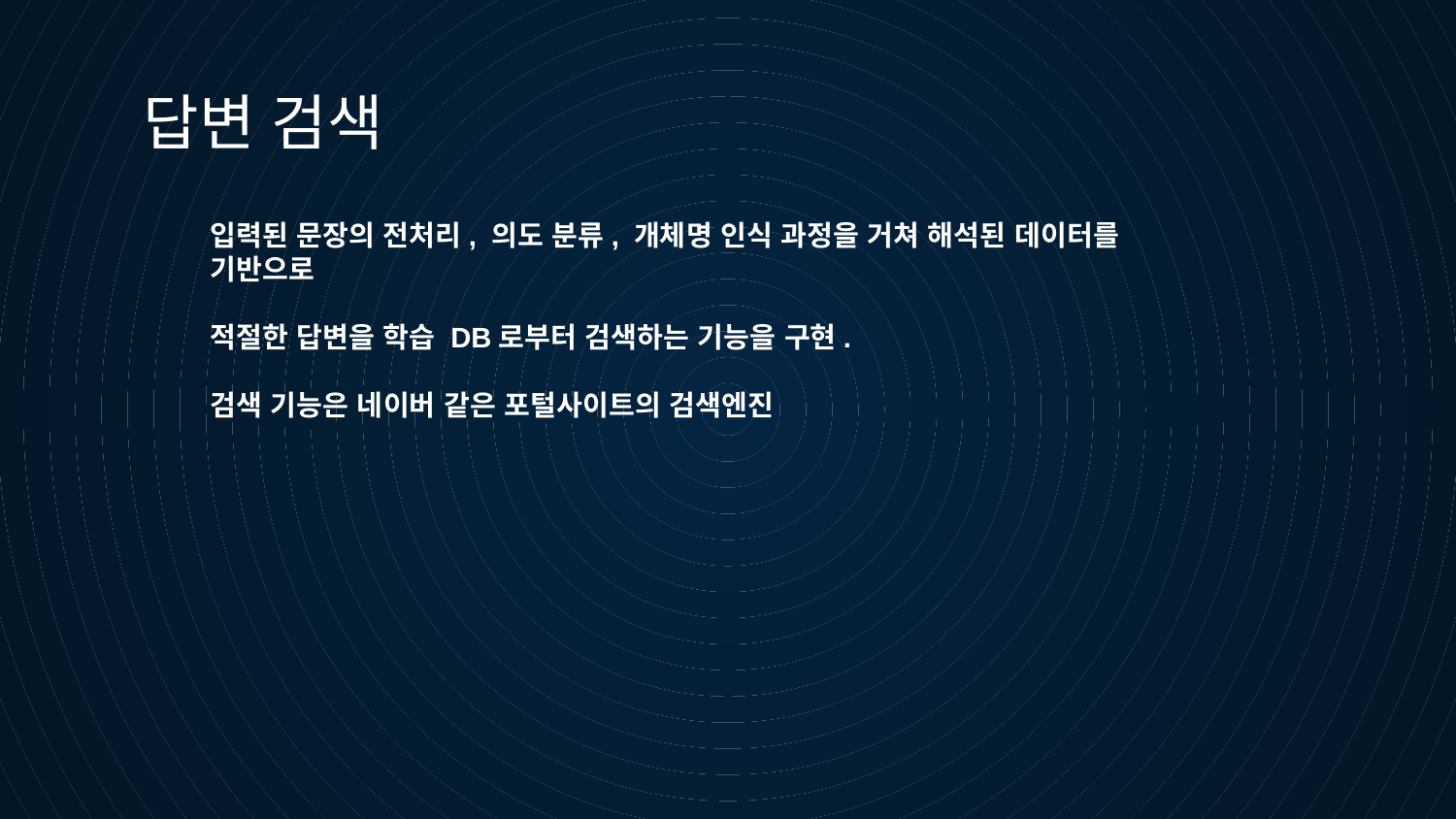

답변 검색
입력된 문장의 전처리, 의도 분류, 개체명 인식 과정을 거쳐 해석된 데이터를 기반으로

적절한 답변을 학습 DB로부터 검색하는 기능을 구현.

검색 기능은 네이버 같은 포털사이트의 검색엔진